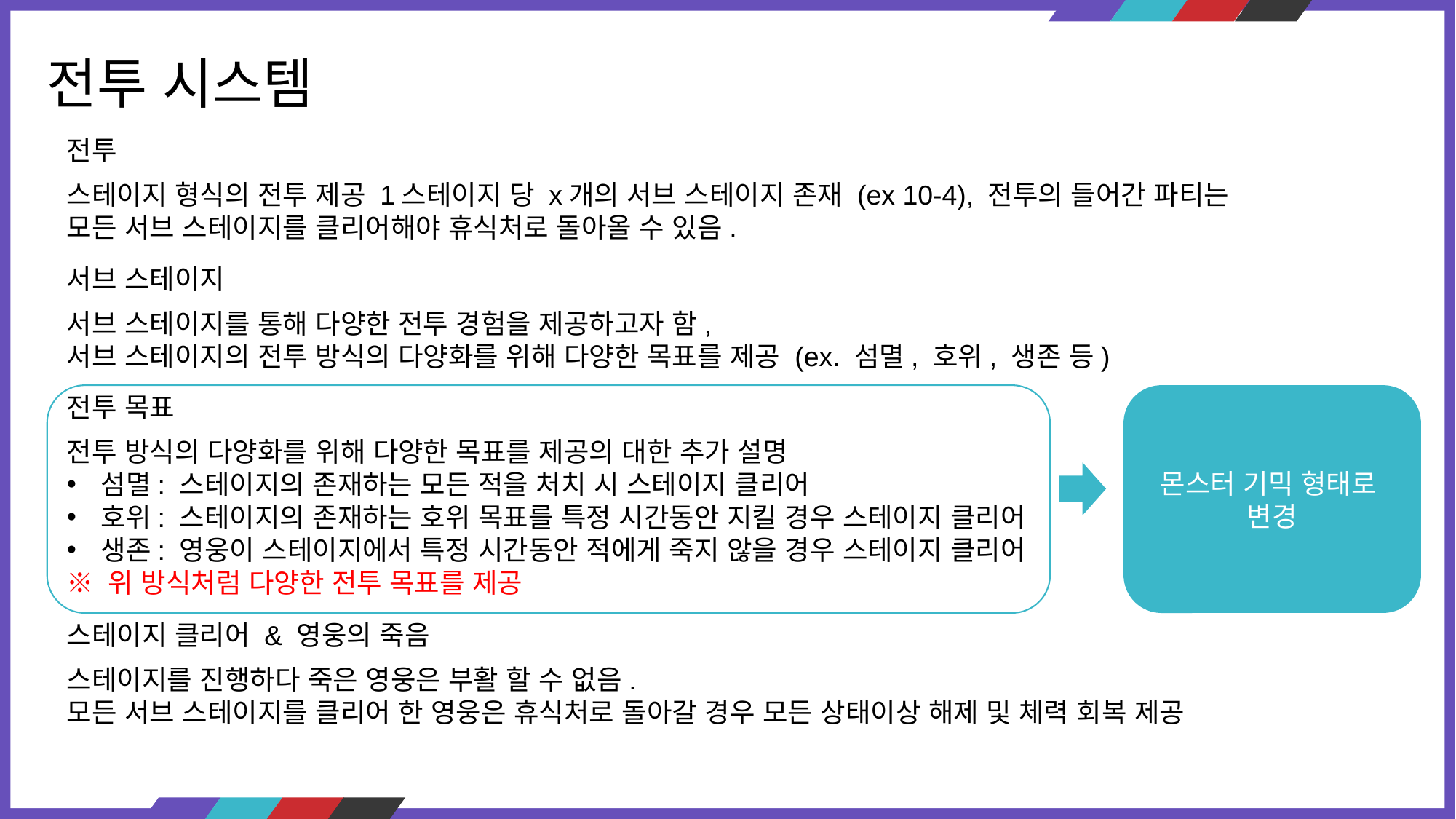

전투 시스템
전투
스테이지 형식의 전투 제공 1스테이지 당 x개의 서브 스테이지 존재 (ex 10-4), 전투의 들어간 파티는
모든 서브 스테이지를 클리어해야 휴식처로 돌아올 수 있음.
서브 스테이지
서브 스테이지를 통해 다양한 전투 경험을 제공하고자 함,
서브 스테이지의 전투 방식의 다양화를 위해 다양한 목표를 제공 (ex. 섬멸, 호위, 생존 등)

전투 목표
몬스터 기믹 형태로
변경
전투 방식의 다양화를 위해 다양한 목표를 제공의 대한 추가 설명
섬멸: 스테이지의 존재하는 모든 적을 처치 시 스테이지 클리어
호위: 스테이지의 존재하는 호위 목표를 특정 시간동안 지킬 경우 스테이지 클리어
생존: 영웅이 스테이지에서 특정 시간동안 적에게 죽지 않을 경우 스테이지 클리어
※ 위 방식처럼 다양한 전투 목표를 제공

스테이지 클리어 & 영웅의 죽음
스테이지를 진행하다 죽은 영웅은 부활 할 수 없음.
모든 서브 스테이지를 클리어 한 영웅은 휴식처로 돌아갈 경우 모든 상태이상 해제 및 체력 회복 제공